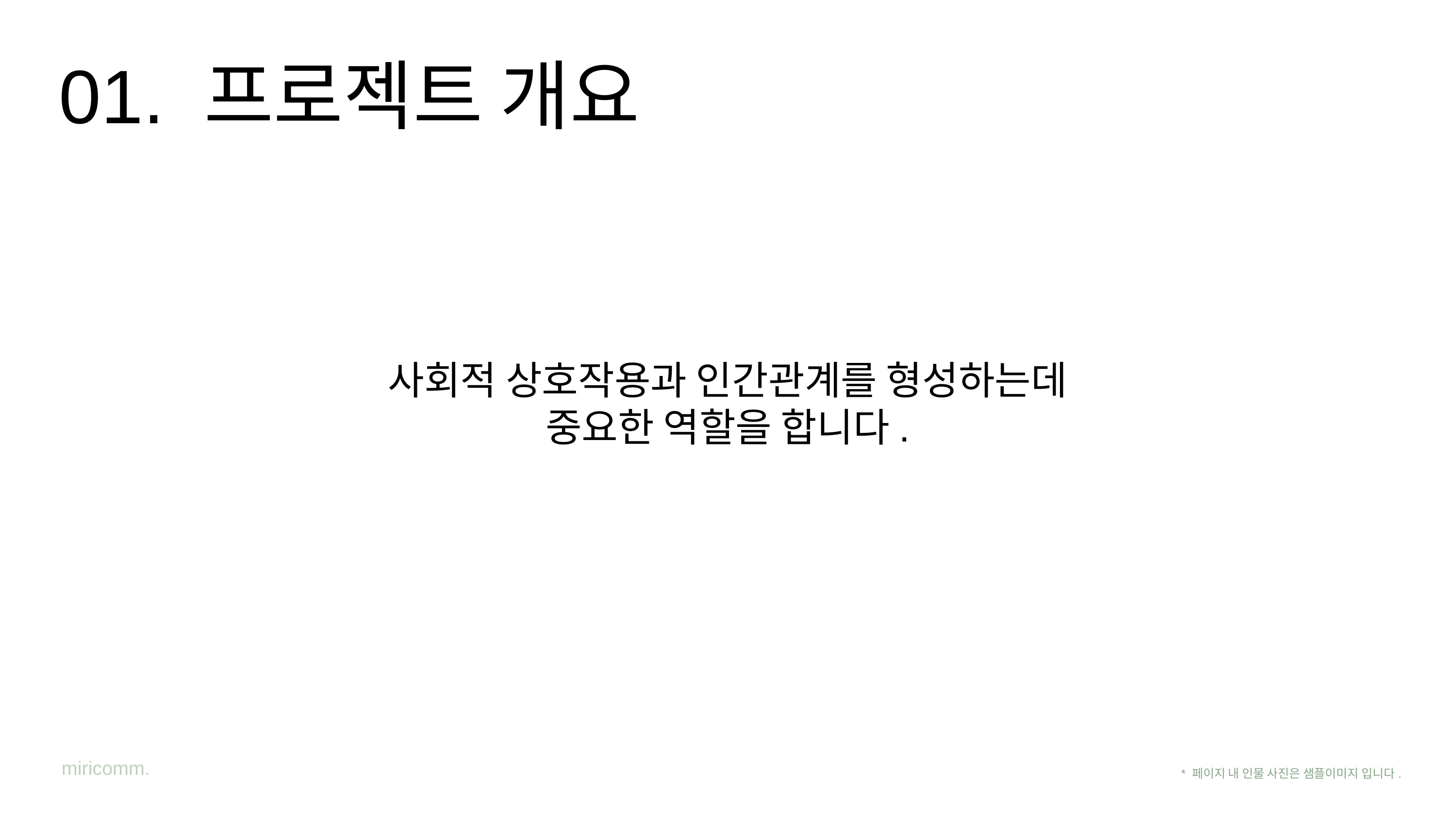

01. 프로젝트 개요

사회적 상호작용과 인간관계를 형성하는데
중요한 역할을 합니다.

miricomm.
* 페이지 내 인물 사진은 샘플이미지 입니다.